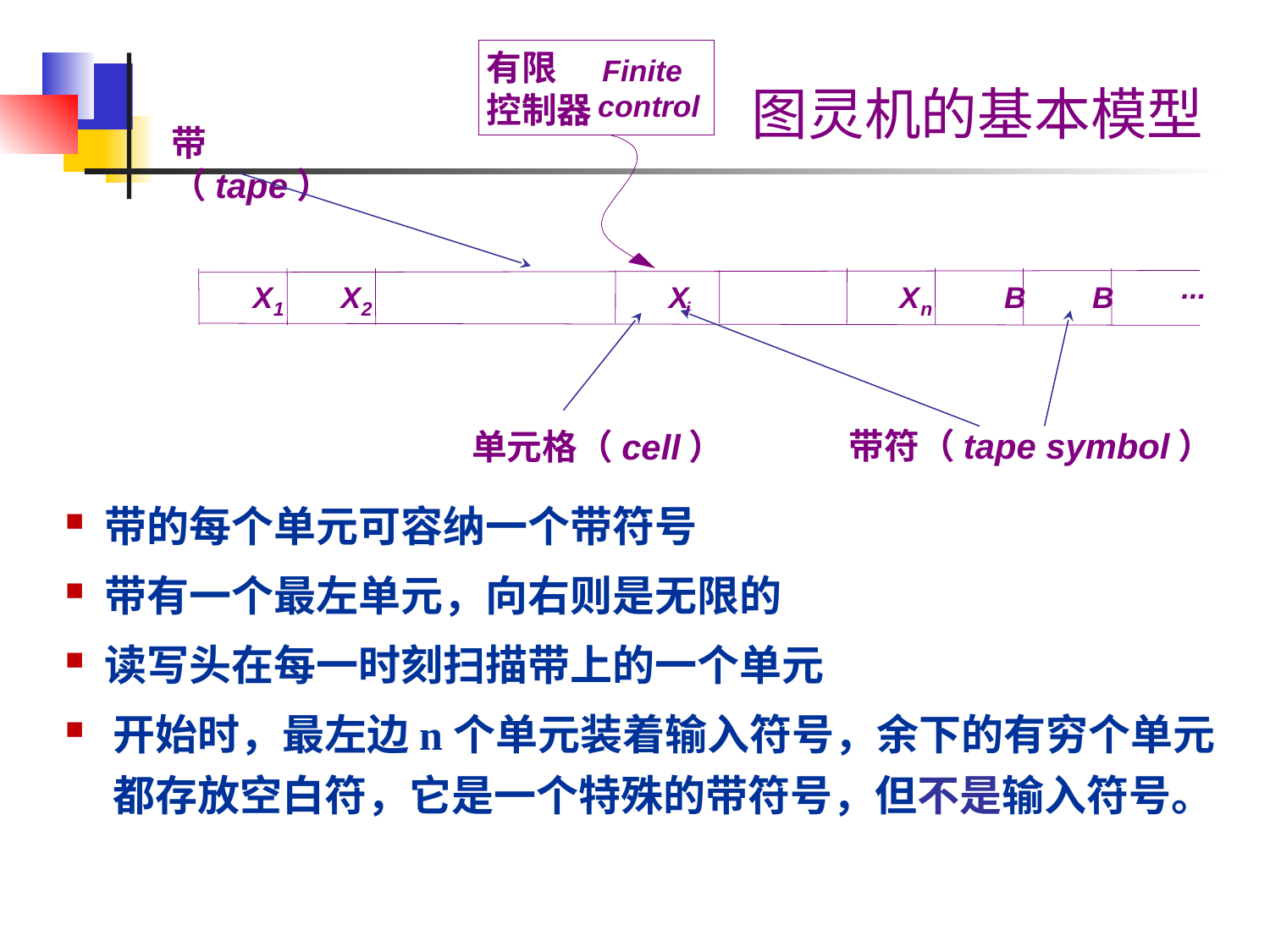

图灵机的基本模型
有限
控制器

Finite
control
带（tape）

...

X
X
X
X
B
B
1
2
i
n

带符（tape symbol）

单元格（cell）

 带的每个单元可容纳一个带符号
 带有一个最左单元，向右则是无限的
 读写头在每一时刻扫描带上的一个单元
开始时，最左边n个单元装着输入符号，余下的有穷个单元都存放空白符，它是一个特殊的带符号，但不是输入符号。
4